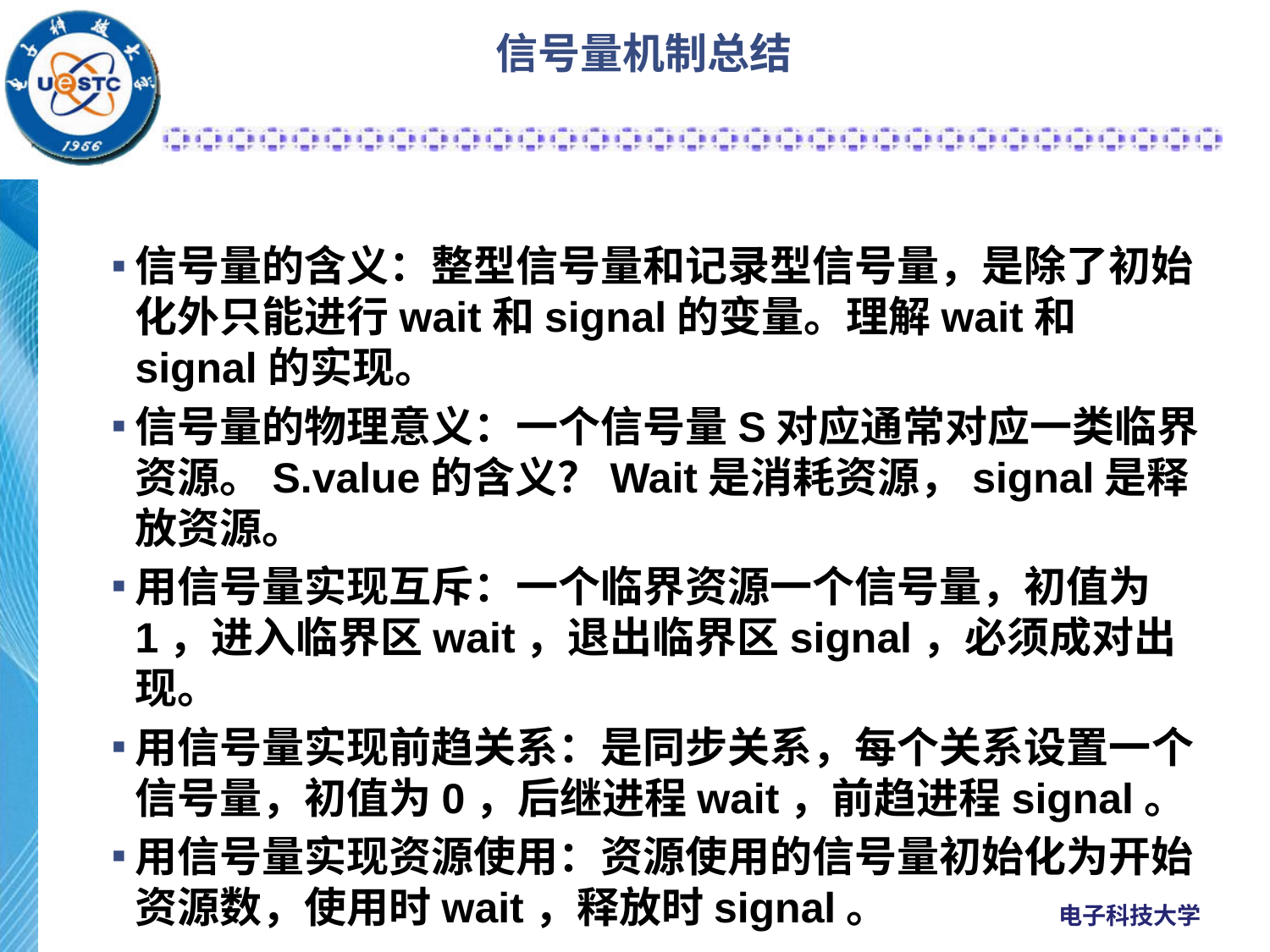

# 信号量机制总结
信号量的含义：整型信号量和记录型信号量，是除了初始化外只能进行wait和signal的变量。理解wait和signal的实现。
信号量的物理意义：一个信号量S对应通常对应一类临界资源。S.value的含义？Wait是消耗资源，signal是释放资源。
用信号量实现互斥：一个临界资源一个信号量，初值为1，进入临界区wait，退出临界区signal，必须成对出现。
用信号量实现前趋关系：是同步关系，每个关系设置一个信号量，初值为0，后继进程wait，前趋进程signal。
用信号量实现资源使用：资源使用的信号量初始化为开始资源数，使用时wait，释放时signal。